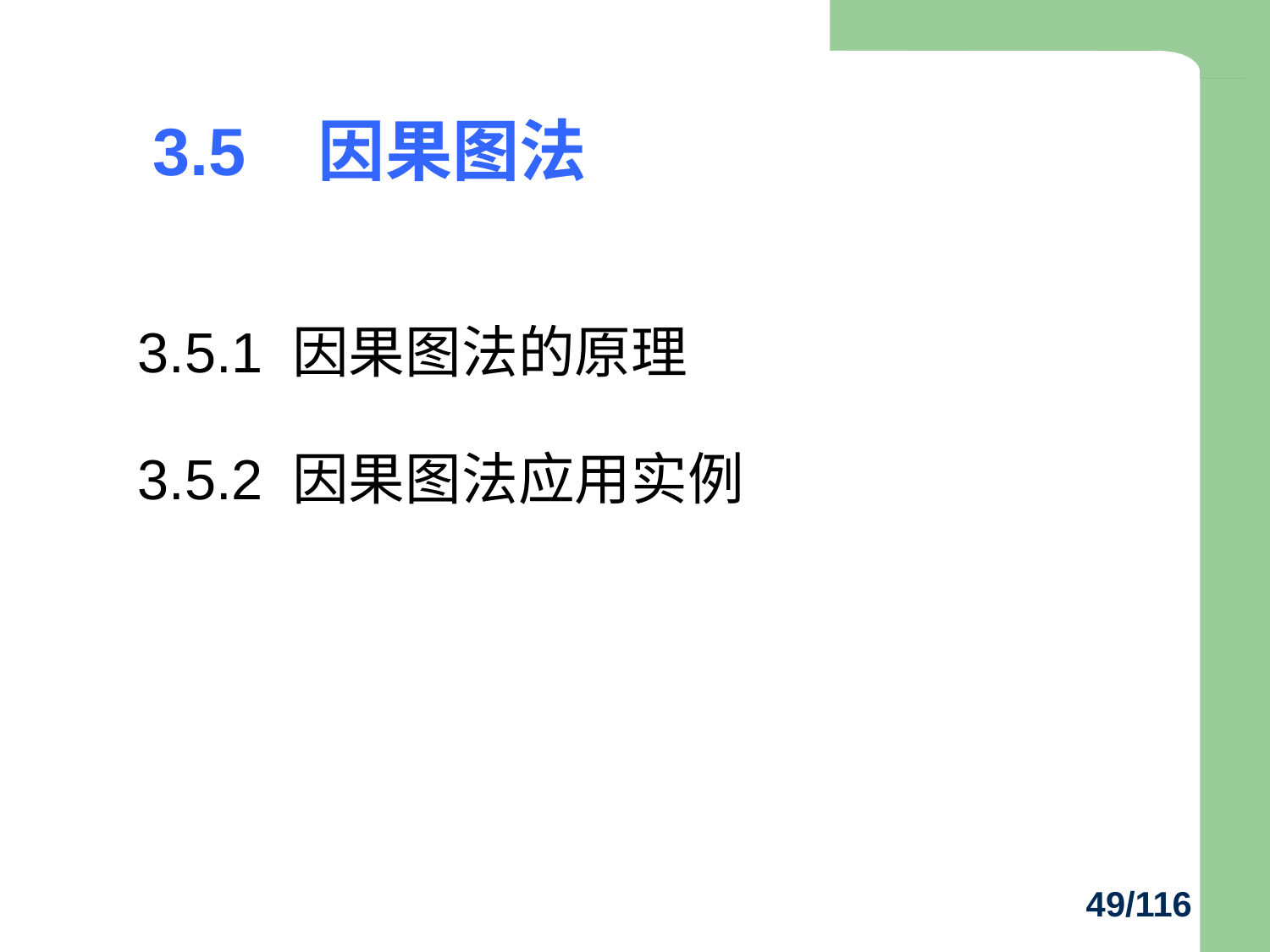

# 3.5   因果图法
3.5.1 因果图法的原理
3.5.2 因果图法应用实例
49/116